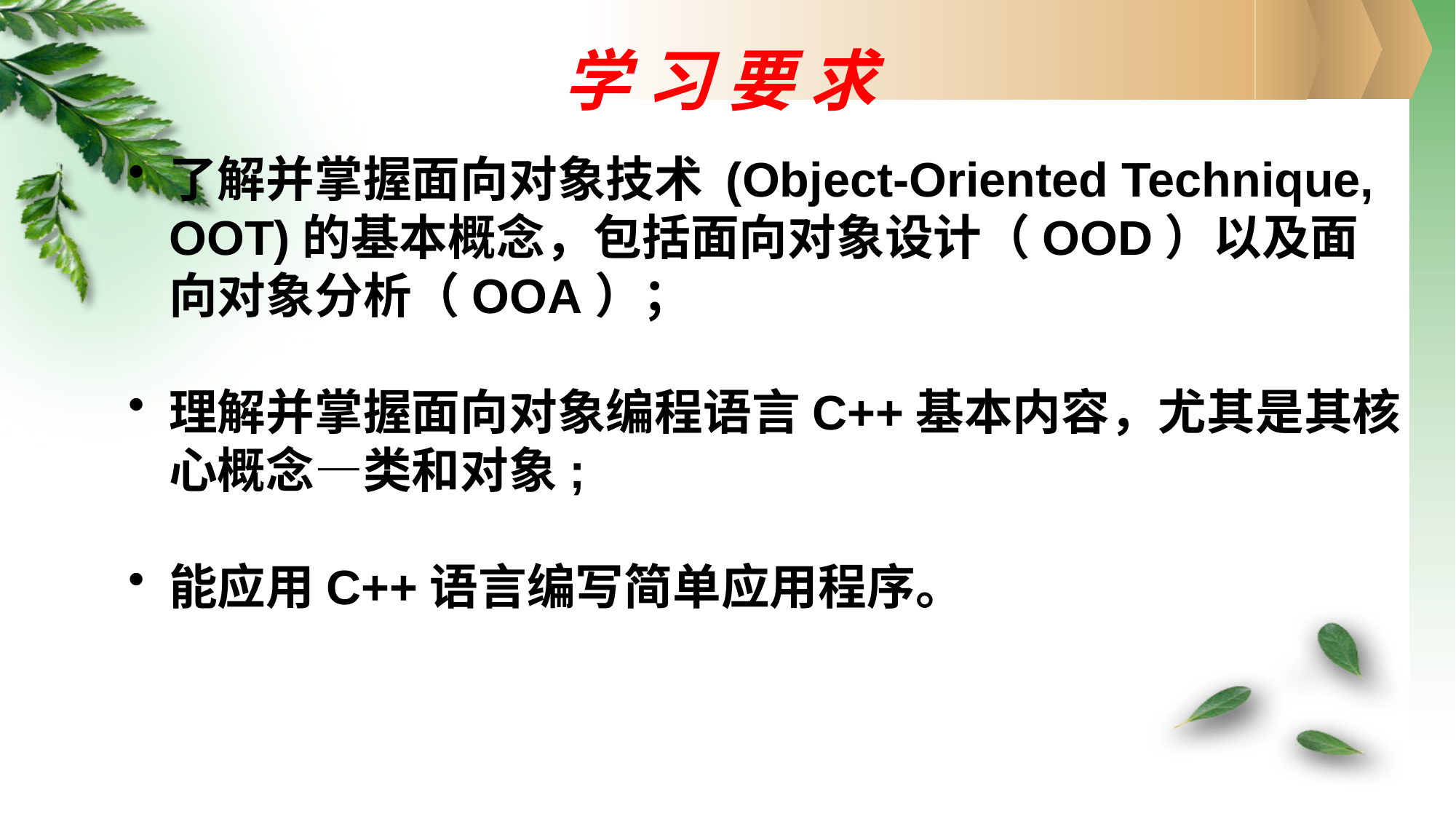

# 学 习 要 求
了解并掌握面向对象技术 (Object-Oriented Technique, OOT)的基本概念，包括面向对象设计（OOD）以及面向对象分析（OOA）；

理解并掌握面向对象编程语言C++基本内容，尤其是其核心概念—类和对象;

能应用C++语言编写简单应用程序。